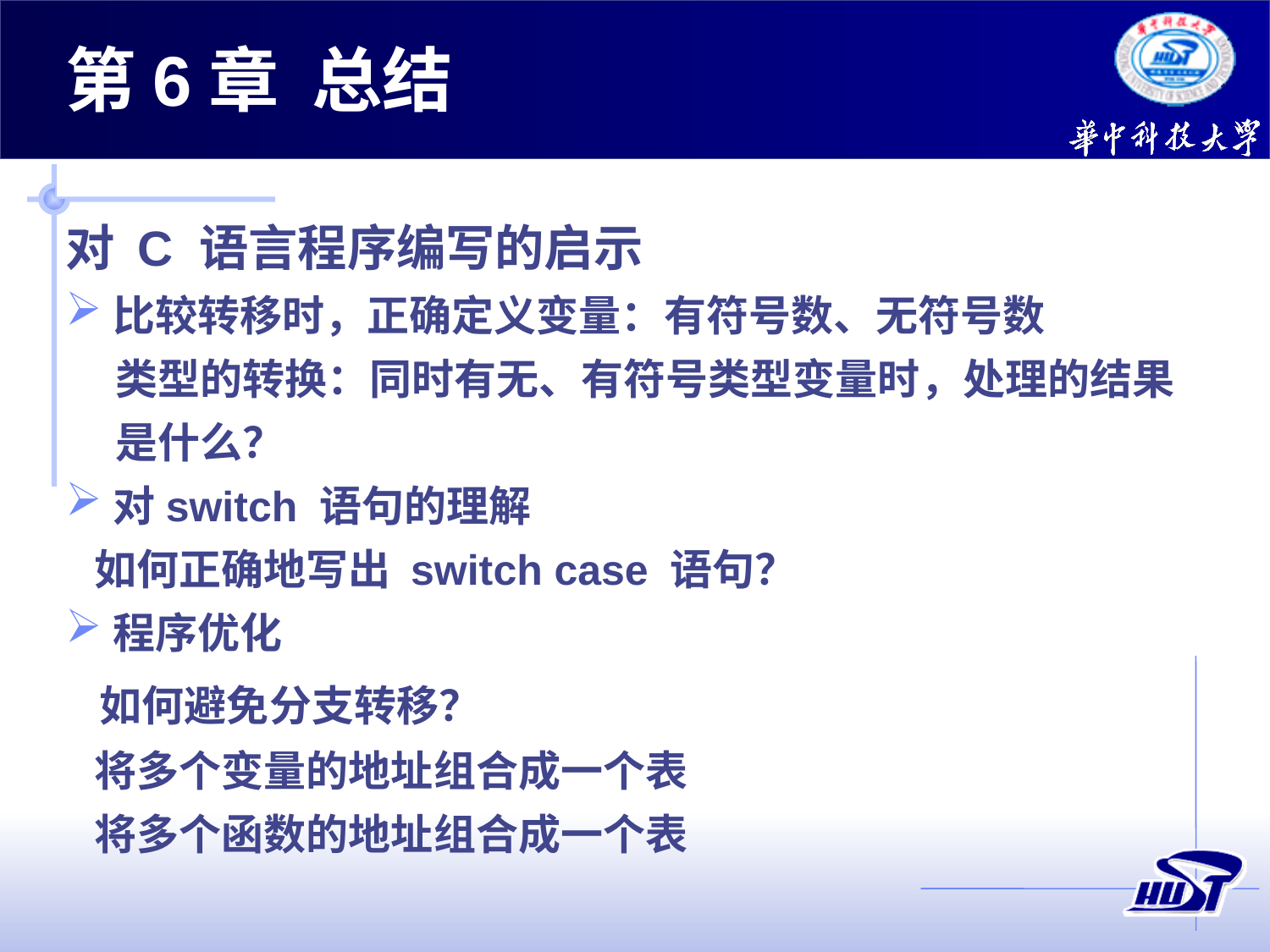

# 第6章  总结
对 C 语言程序编写的启示
比较转移时，正确定义变量：有符号数、无符号数
类型的转换：同时有无、有符号类型变量时，处理的结果是什么？
对switch 语句的理解
  如何正确地写出 switch case 语句？
程序优化
  如何避免分支转移？
  将多个变量的地址组合成一个表
  将多个函数的地址组合成一个表